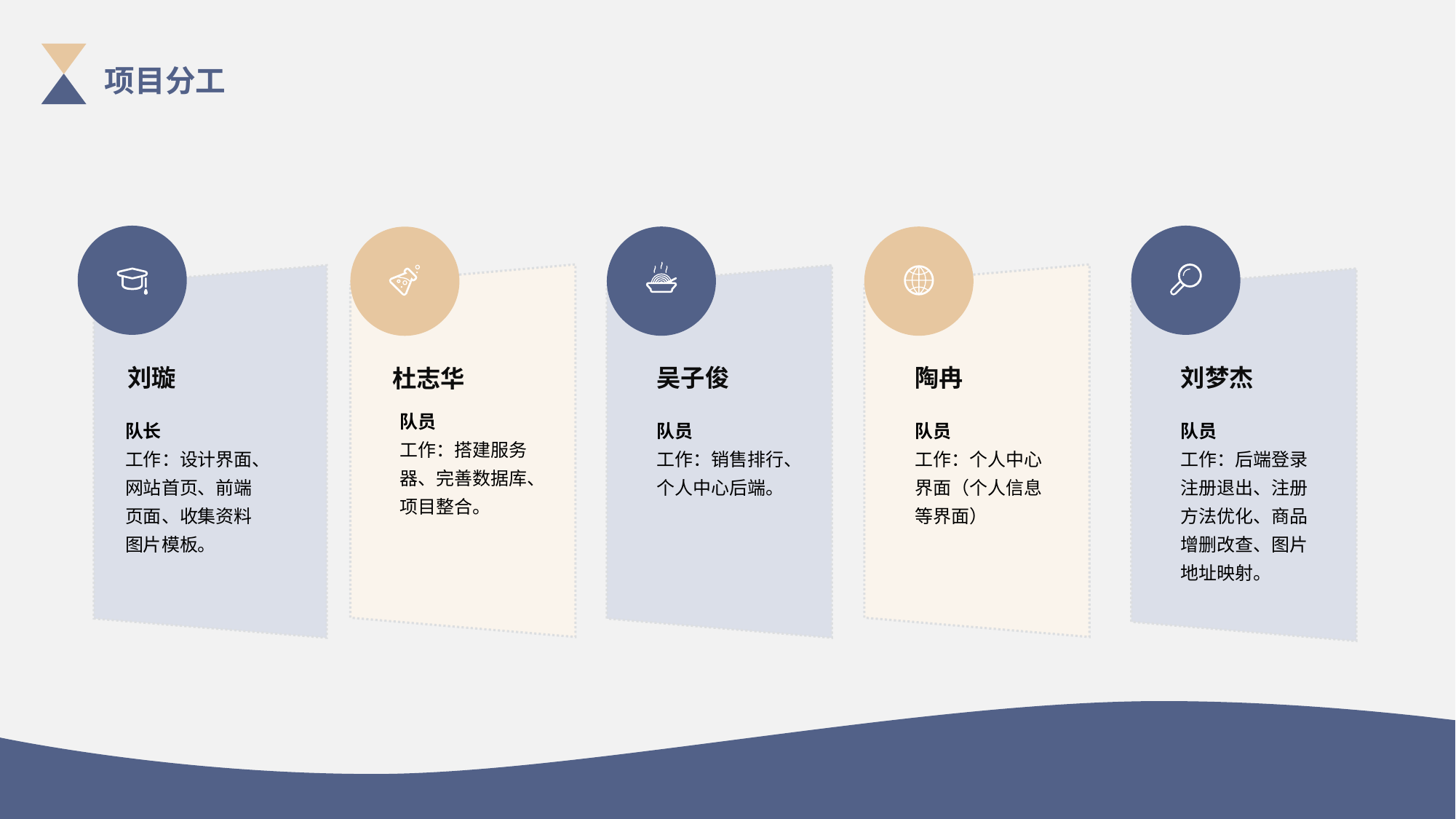

项目分工

刘璇
吴子俊
陶冉
刘梦杰
杜志华
队员
工作：搭建服务器、完善数据库、项目整合。
队长
工作：设计界面、网站首页、前端页面、收集资料图片模板。
队员
工作：销售排行、个人中心后端。
队员
工作：个人中心界面（个人信息等界面）
队员
工作：后端登录注册退出、注册方法优化、商品增删改查、图片地址映射。